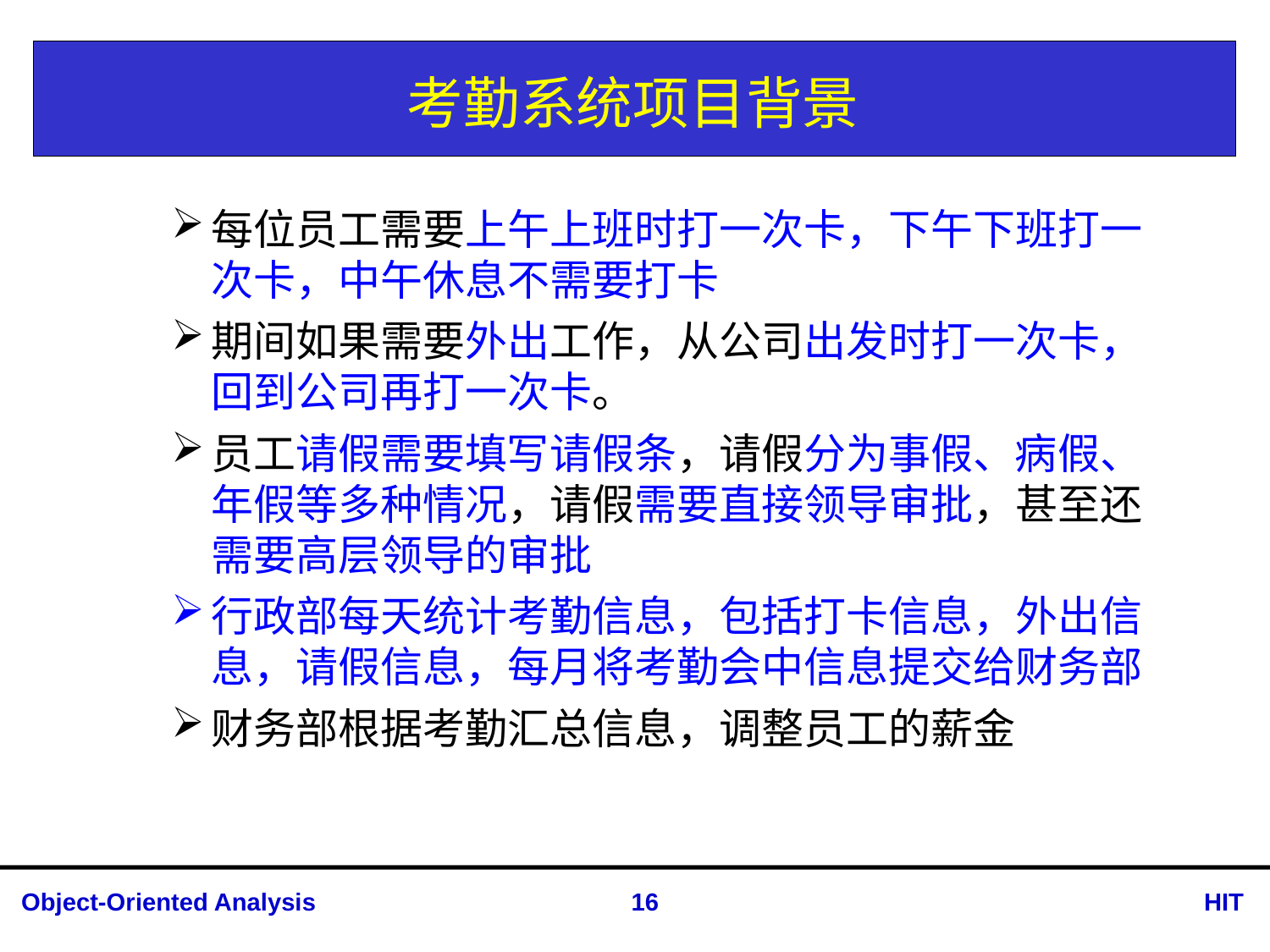

# 考勤系统项目背景
每位员工需要上午上班时打一次卡，下午下班打一次卡，中午休息不需要打卡
期间如果需要外出工作，从公司出发时打一次卡，回到公司再打一次卡。
员工请假需要填写请假条，请假分为事假、病假、年假等多种情况，请假需要直接领导审批，甚至还需要高层领导的审批
行政部每天统计考勤信息，包括打卡信息，外出信息，请假信息，每月将考勤会中信息提交给财务部
财务部根据考勤汇总信息，调整员工的薪金